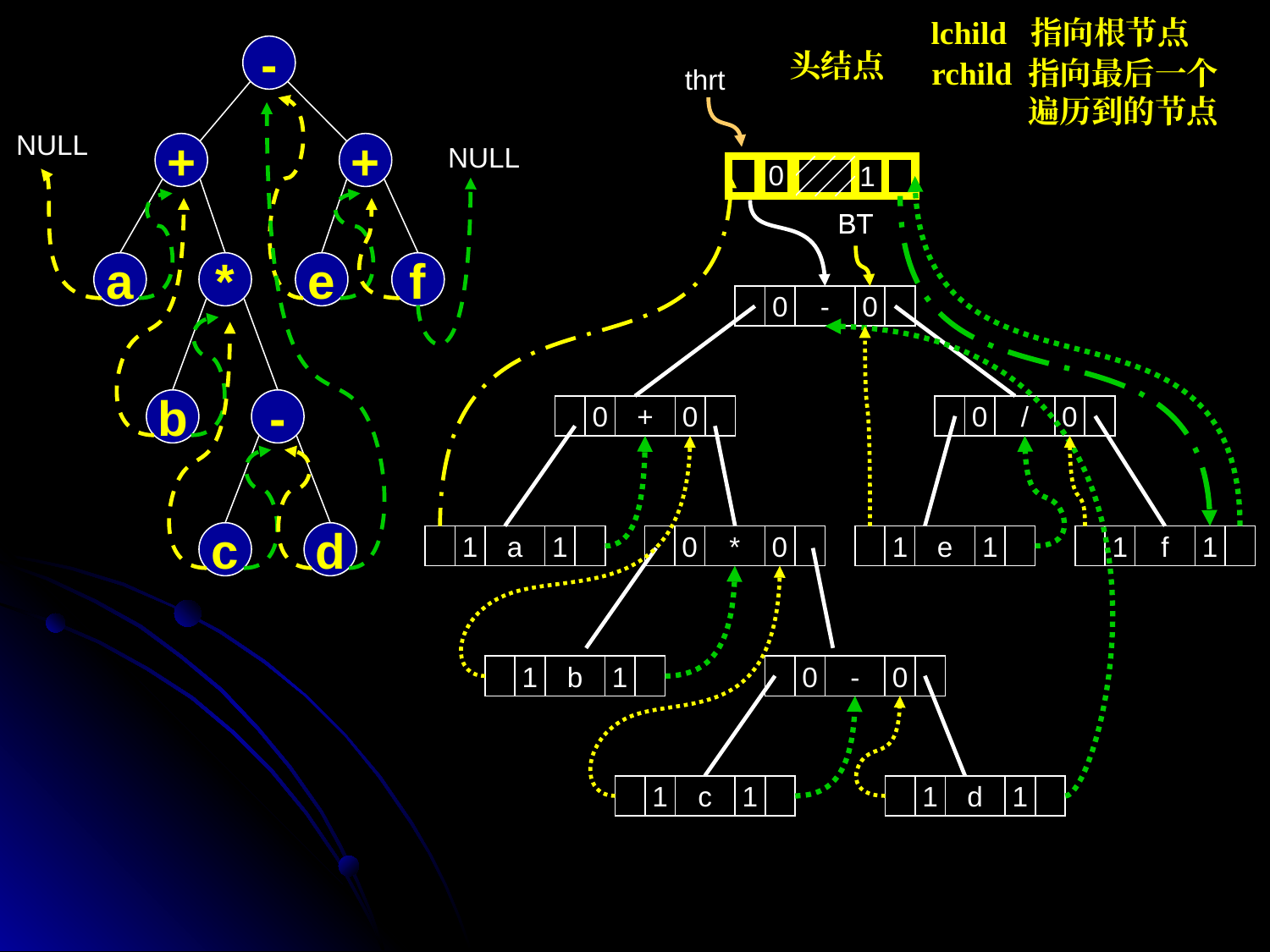

lchild  指向根节点
-

NULL
+
+
NULL

a
*
e
f

b
-

c
d
头结点
rchild 指向最后一个
           遍历到的节点
thrt
0
1

BT
BT

0
-
0

0
+
0

0
/
0

1
a
1

0
*
0

1
e
1

1
f
1

1
b
1

0
-
0

1
c
1

1
d
1